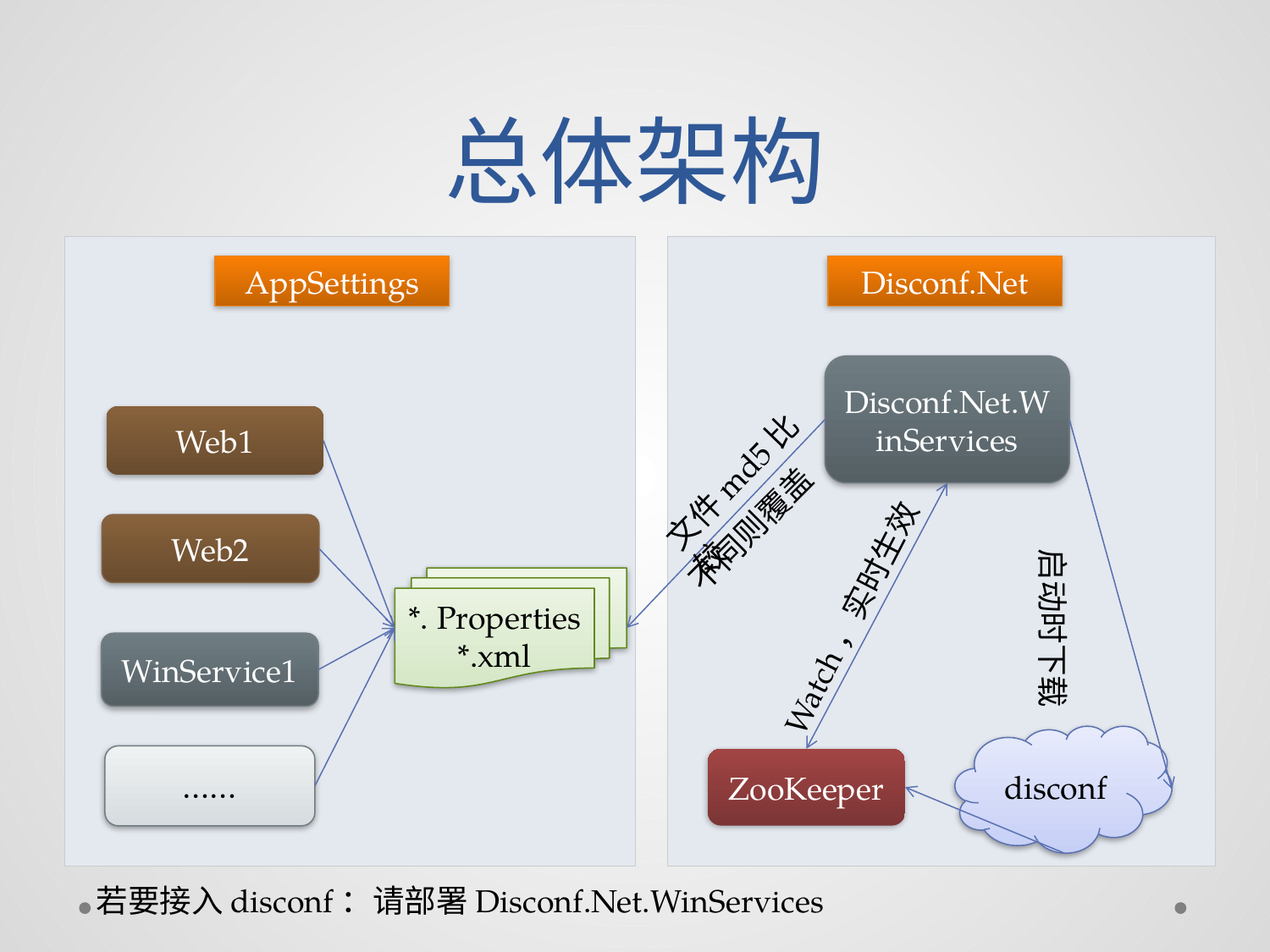

# 总体架构

AppSettings
Disconf.Net
Disconf.Net.WinServices
Web1
文件md5比较
不同则覆盖
Web2
启动时下载
*. Properties
*.xml
Watch，实时生效
WinService1
disconf
……
ZooKeeper
若要接入disconf：请部署Disconf.Net.WinServices